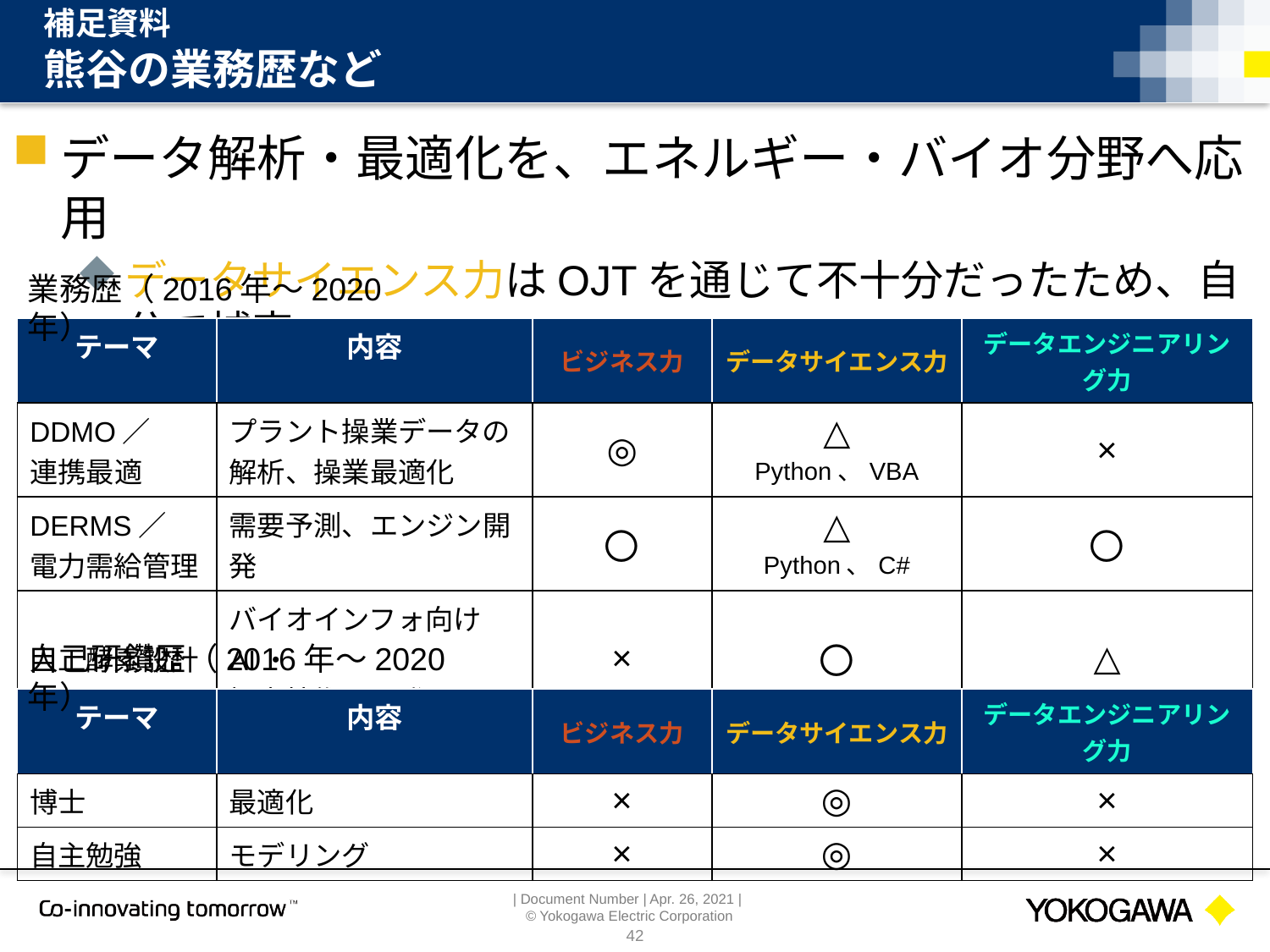

補足資料
# 熊谷の業務歴など
データ解析・最適化を、エネルギー・バイオ分野へ応用
データサイエンス力はOJTを通じて不十分だったため、自分で補完
業務歴（2016年～2020年）
| テーマ | 内容 | ビジネス力 | データサイエンス力 | データエンジニアリング力 |
| --- | --- | --- | --- | --- |
| DDMO／ 連携最適 | プラント操業データの解析、操業最適化 | ◎ | △ Python、VBA | × |
| DERMS／ 電力需給管理 | 需要予測、エンジン開発 | 〇 | △ Python、C# | 〇 |
| 人工酵素設計 | バイオインフォ向けAI・ 探索技術の開発 | × | 〇 | △ |
自己研鑽歴（2016年～2020年）
| テーマ | 内容 | ビジネス力 | データサイエンス力 | データエンジニアリング力 |
| --- | --- | --- | --- | --- |
| 博士 | 最適化 | × | ◎ | × |
| 自主勉強 | モデリング | × | ◎ | × |
42